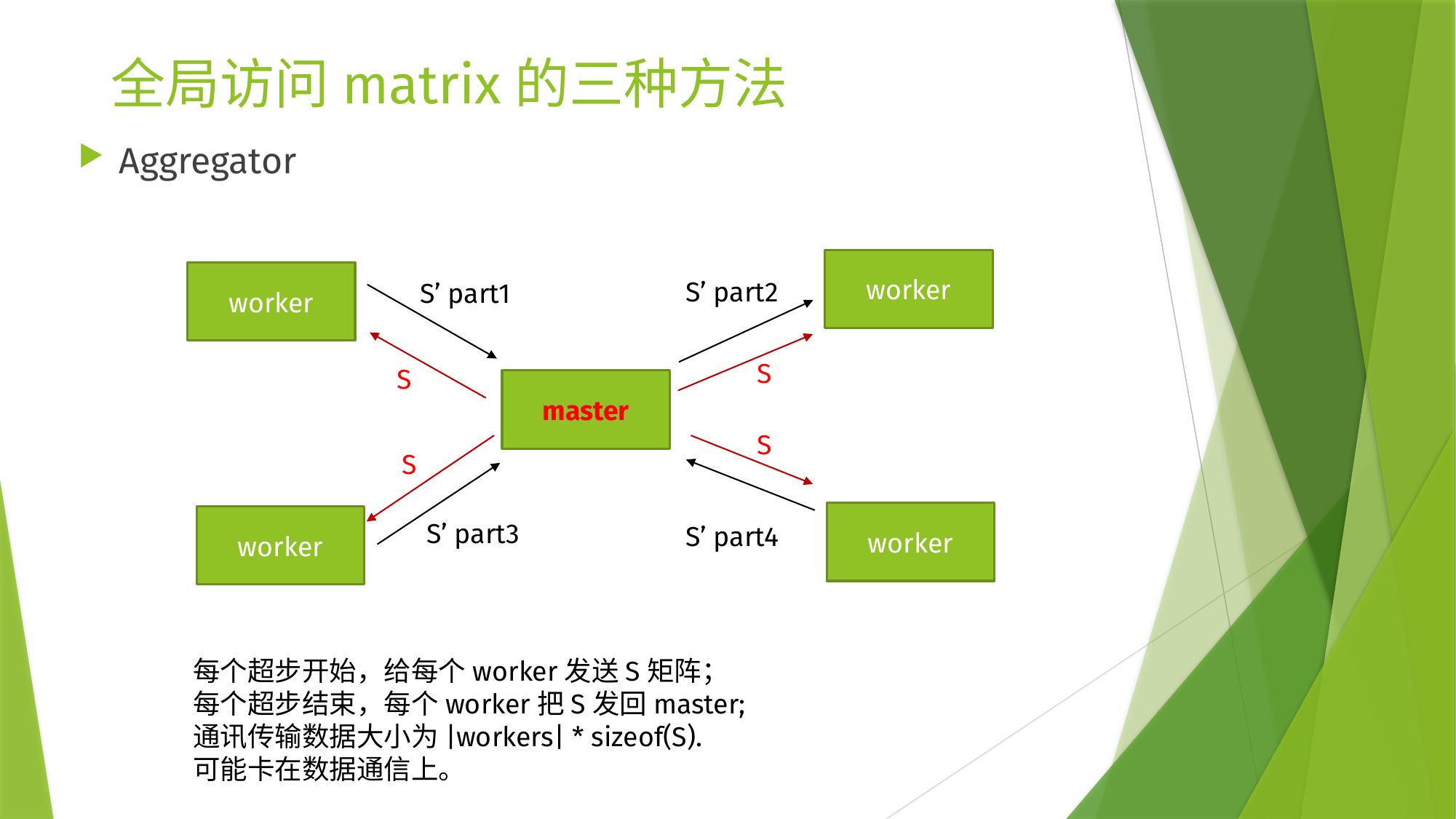

# 全局访问matrix的三种方法
Aggregator

worker
worker
S’ part2
S’ part1
S
S
master
S
S
worker
worker
S’ part3
S’ part4
每个超步开始，给每个worker发送S矩阵；
每个超步结束，每个worker把S发回master;
通讯传输数据大小为|workers| * sizeof(S).
可能卡在数据通信上。